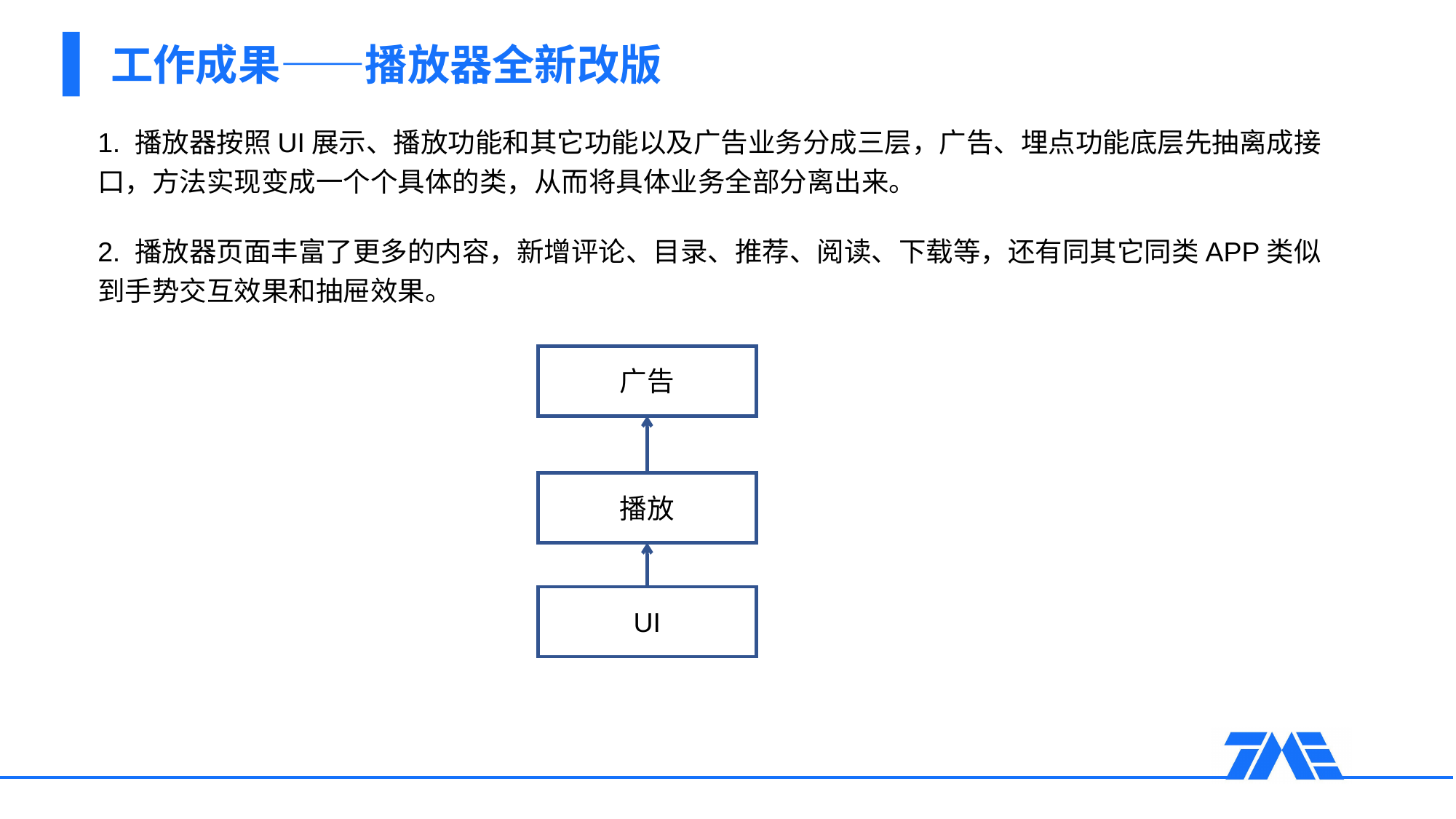

# 工作成果——播放器全新改版
1. 播放器按照UI展示、播放功能和其它功能以及广告业务分成三层，广告、埋点功能底层先抽离成接口，方法实现变成一个个具体的类，从而将具体业务全部分离出来。
2. 播放器页面丰富了更多的内容，新增评论、目录、推荐、阅读、下载等，还有同其它同类APP类似到手势交互效果和抽屉效果。

广告

播放

UI